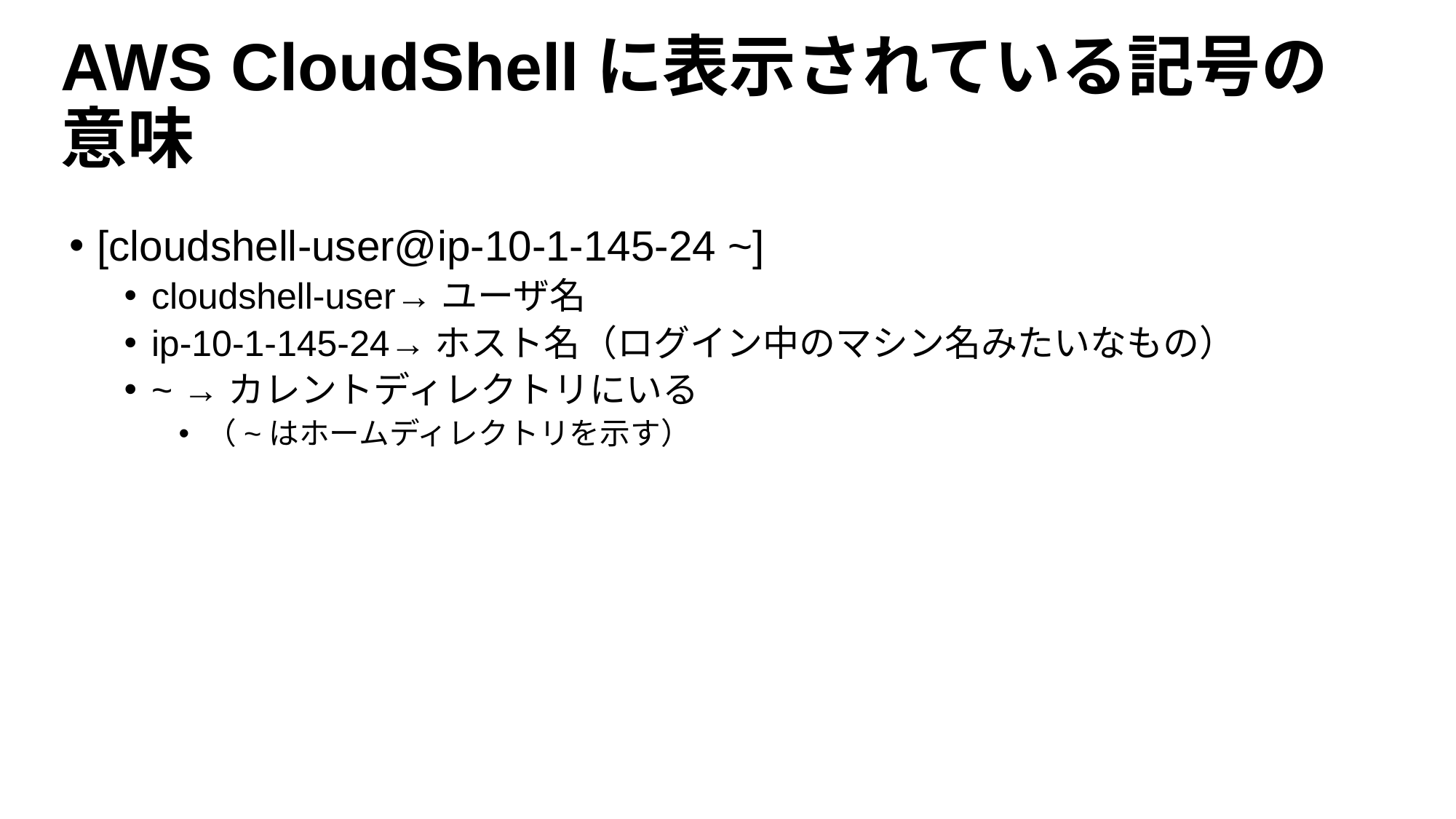

# AWS CloudShellに表示されている記号の意味
[cloudshell-user@ip-10-1-145-24 ~]
cloudshell-user→ユーザ名
ip-10-1-145-24→ホスト名（ログイン中のマシン名みたいなもの）
~ →カレントディレクトリにいる
（~はホームディレクトリを示す）